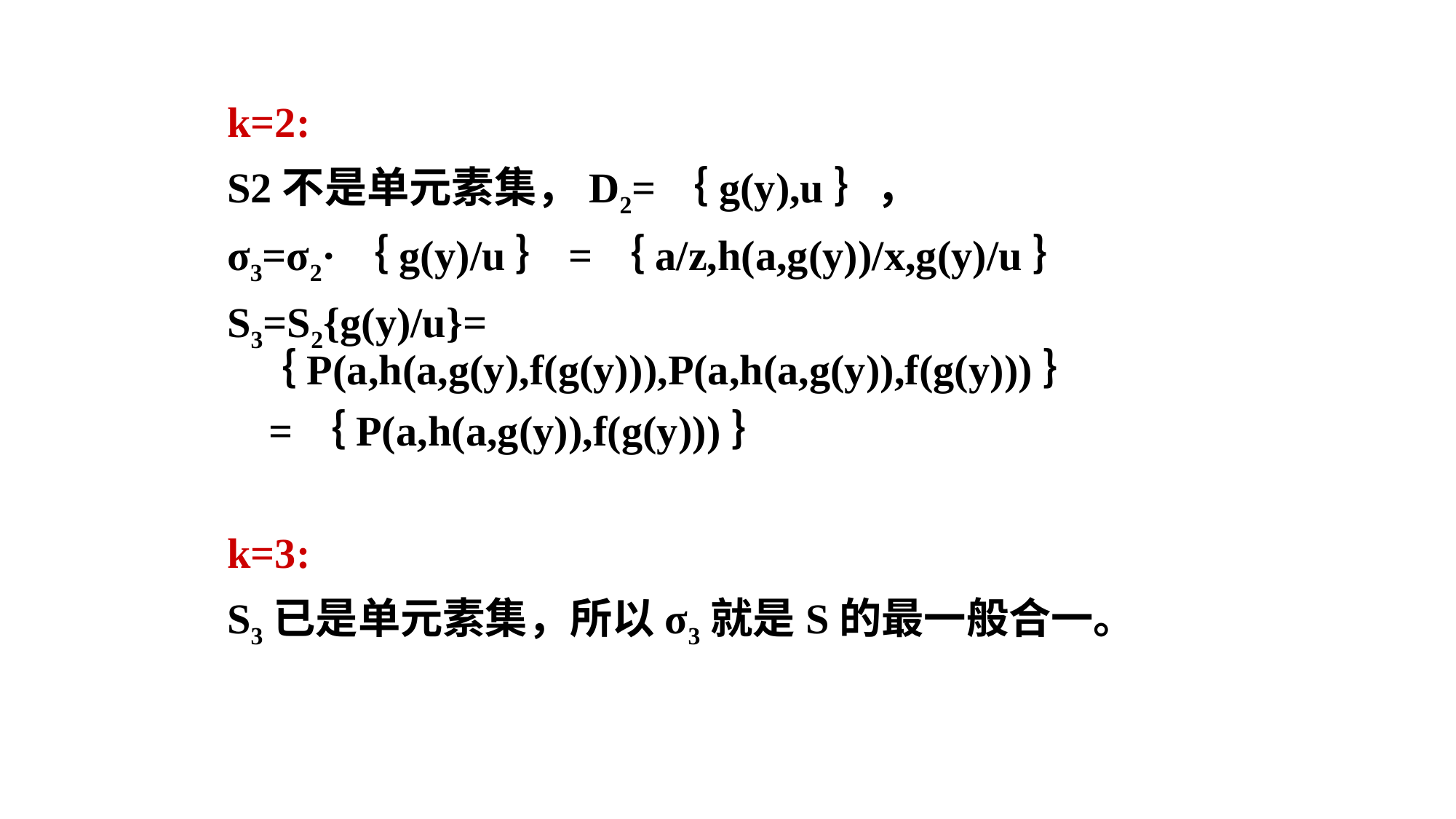

k=2:
S2不是单元素集，D2=｛g(y),u｝，
σ3=σ2·｛g(y)/u｝=｛a/z,h(a,g(y))/x,g(y)/u｝
S3=S2{g(y)/u}= ｛P(a,h(a,g(y),f(g(y))),P(a,h(a,g(y)),f(g(y)))｝
    =｛P(a,h(a,g(y)),f(g(y)))｝

k=3:
S3已是单元素集，所以σ3就是S的最一般合一。
42